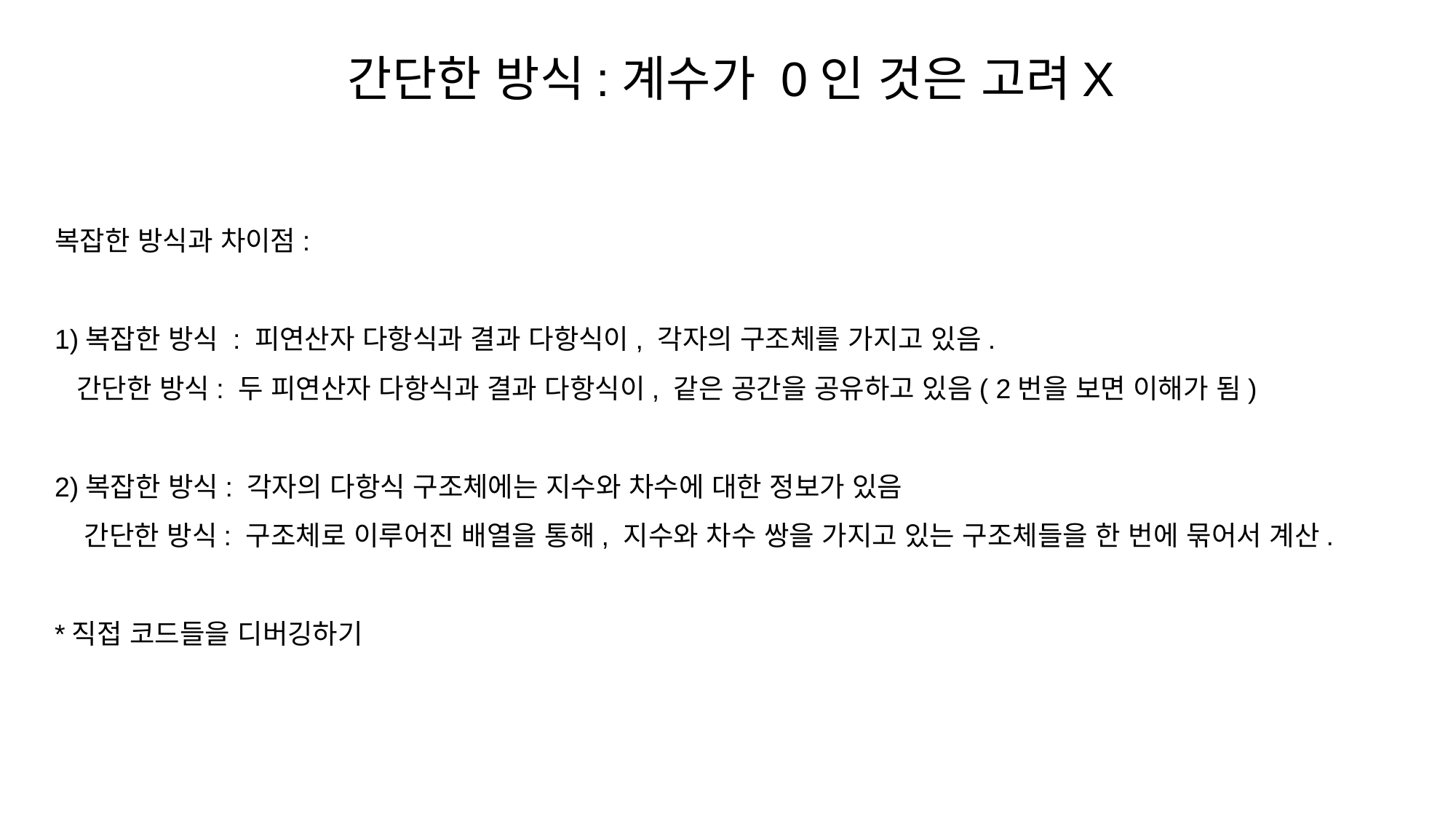

# 간단한 방식:계수가 0인 것은 고려X
복잡한 방식과 차이점:

1)복잡한 방식 : 피연산자 다항식과 결과 다항식이, 각자의 구조체를 가지고 있음.
  간단한 방식: 두 피연산자 다항식과 결과 다항식이, 같은 공간을 공유하고 있음( 2번을 보면 이해가 됨)

2)복잡한 방식: 각자의 다항식 구조체에는 지수와 차수에 대한 정보가 있음
   간단한 방식: 구조체로 이루어진 배열을 통해, 지수와 차수 쌍을 가지고 있는 구조체들을 한 번에 묶어서 계산.

*직접 코드들을 디버깅하기